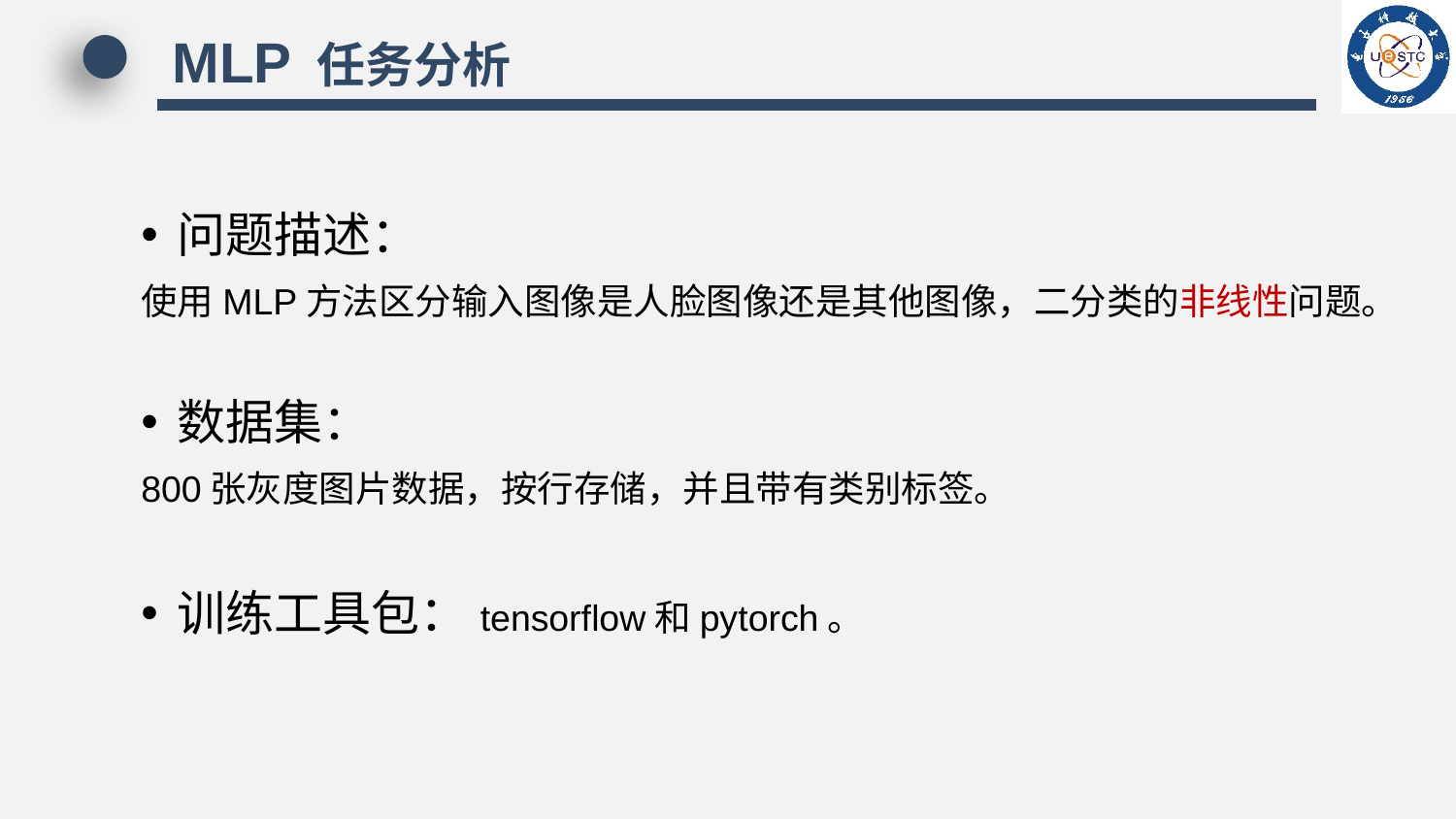

MLP 任务分析

问题描述：
使用MLP方法区分输入图像是人脸图像还是其他图像，二分类的非线性问题。

数据集：
800张灰度图片数据，按行存储，并且带有类别标签。

训练工具包：tensorflow和pytorch。